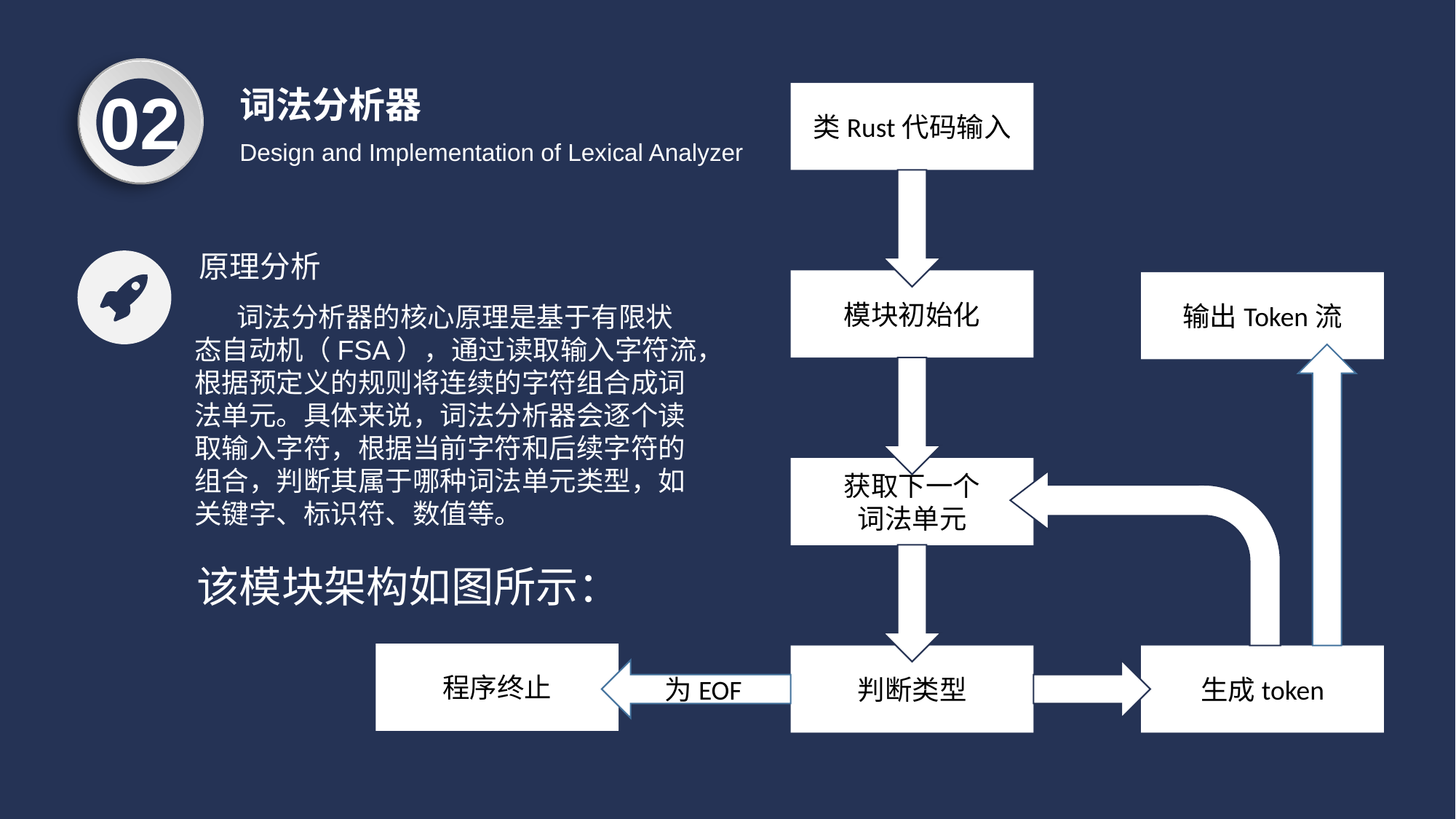

02
词法分析器
类Rust代码输入
Design and Implementation of Lexical Analyzer

原理分析

模块初始化
输出Token流

词法分析器的核心原理是基于有限状态自动机（FSA），通过读取输入字符流，根据预定义的规则将连续的字符组合成词法单元。具体来说，词法分析器会逐个读取输入字符，根据当前字符和后续字符的组合，判断其属于哪种词法单元类型，如关键字、标识符、数值等。

获取下一个
词法单元

该模块架构如图所示：
程序终止
判断类型
生成token
为EOF